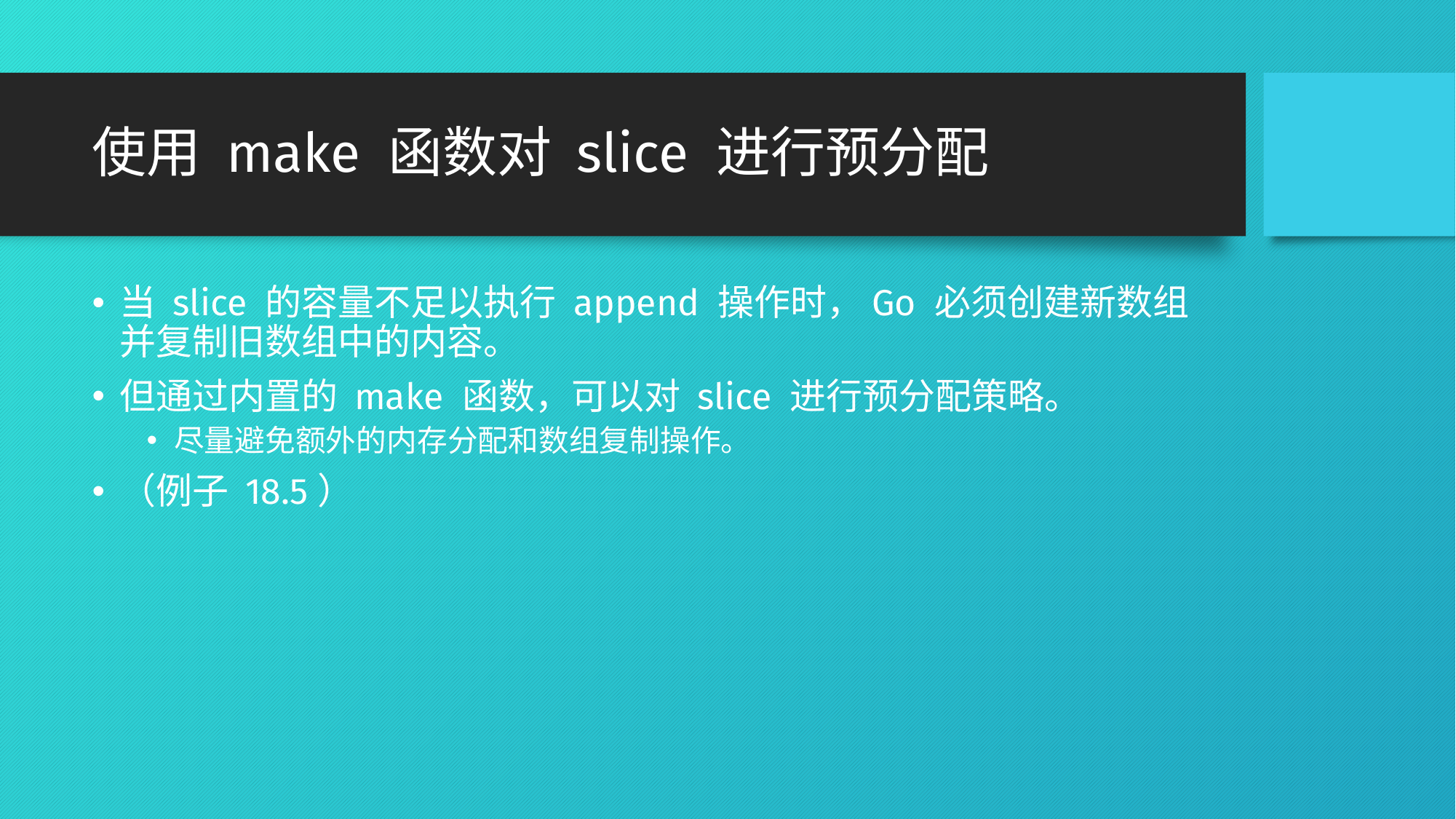

# 使用 make 函数对 slice 进行预分配
当 slice 的容量不足以执行 append 操作时，Go 必须创建新数组并复制旧数组中的内容。
但通过内置的 make 函数，可以对 slice 进行预分配策略。
尽量避免额外的内存分配和数组复制操作。
（例子 18.5）